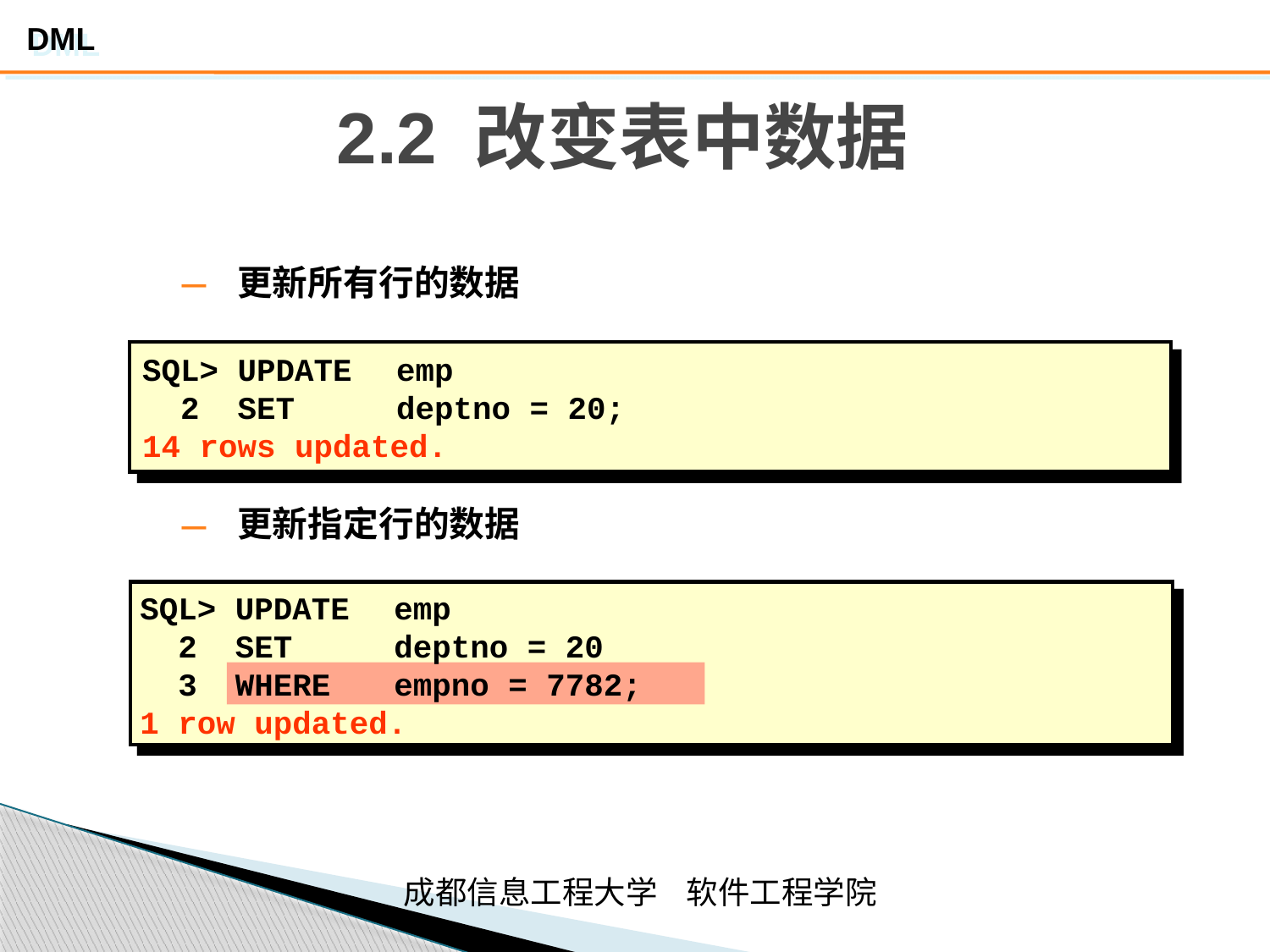

# 2.2 改变表中数据
更新所有行的数据
SQL> UPDATE 	emp
  2  SET    	deptno = 20;
14 rows updated.
更新指定行的数据

SQL> UPDATE 	emp
  2  SET    	deptno = 20
  3  WHERE  	empno = 7782;
1 row updated.